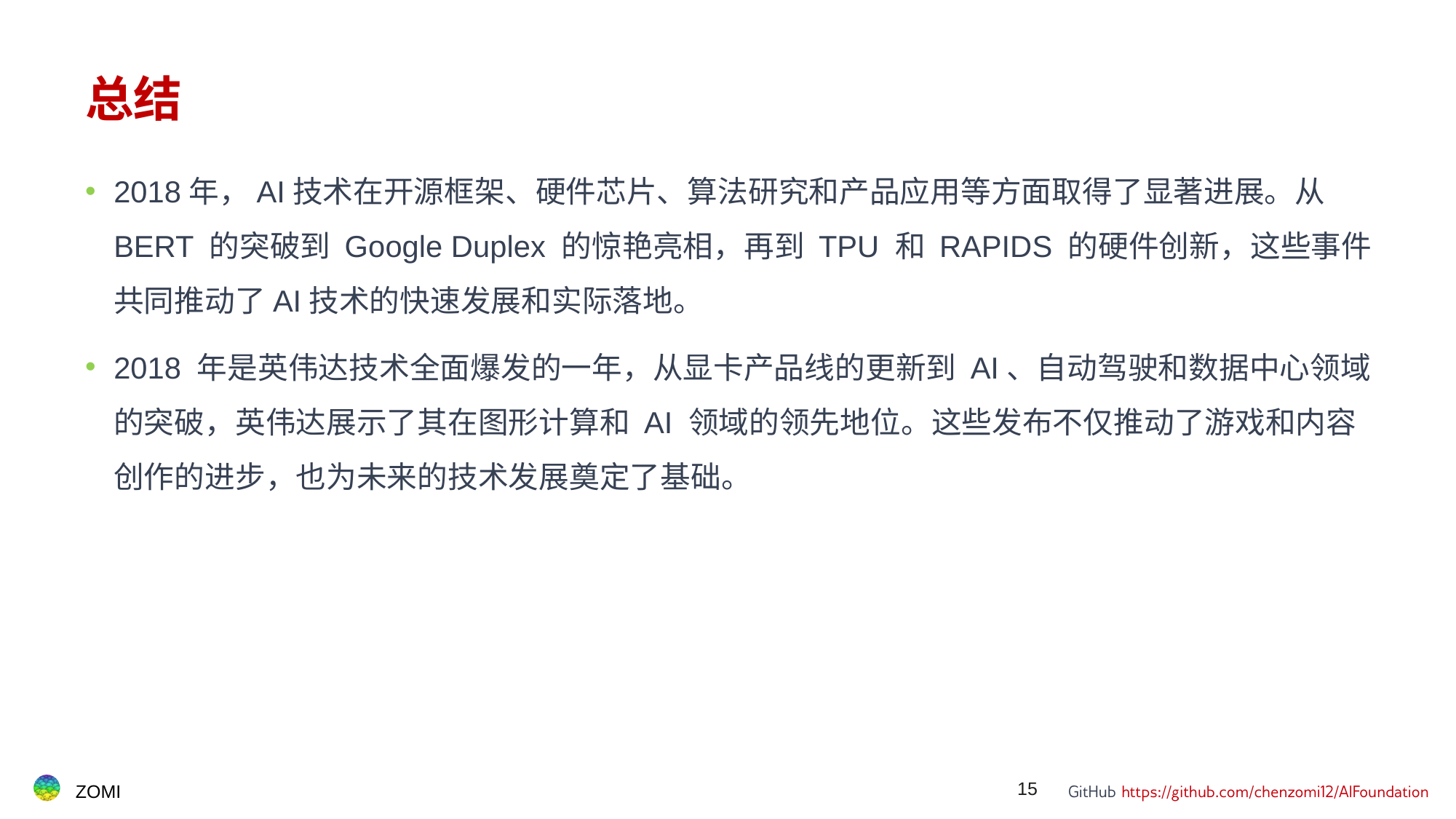

# 总结
2018年，AI技术在开源框架、硬件芯片、算法研究和产品应用等方面取得了显著进展。从BERT 的突破到 Google Duplex 的惊艳亮相，再到 TPU 和 RAPIDS 的硬件创新，这些事件共同推动了AI技术的快速发展和实际落地。
2018 年是英伟达技术全面爆发的一年，从显卡产品线的更新到 AI、自动驾驶和数据中心领域的突破，英伟达展示了其在图形计算和 AI 领域的领先地位。这些发布不仅推动了游戏和内容创作的进步，也为未来的技术发展奠定了基础。